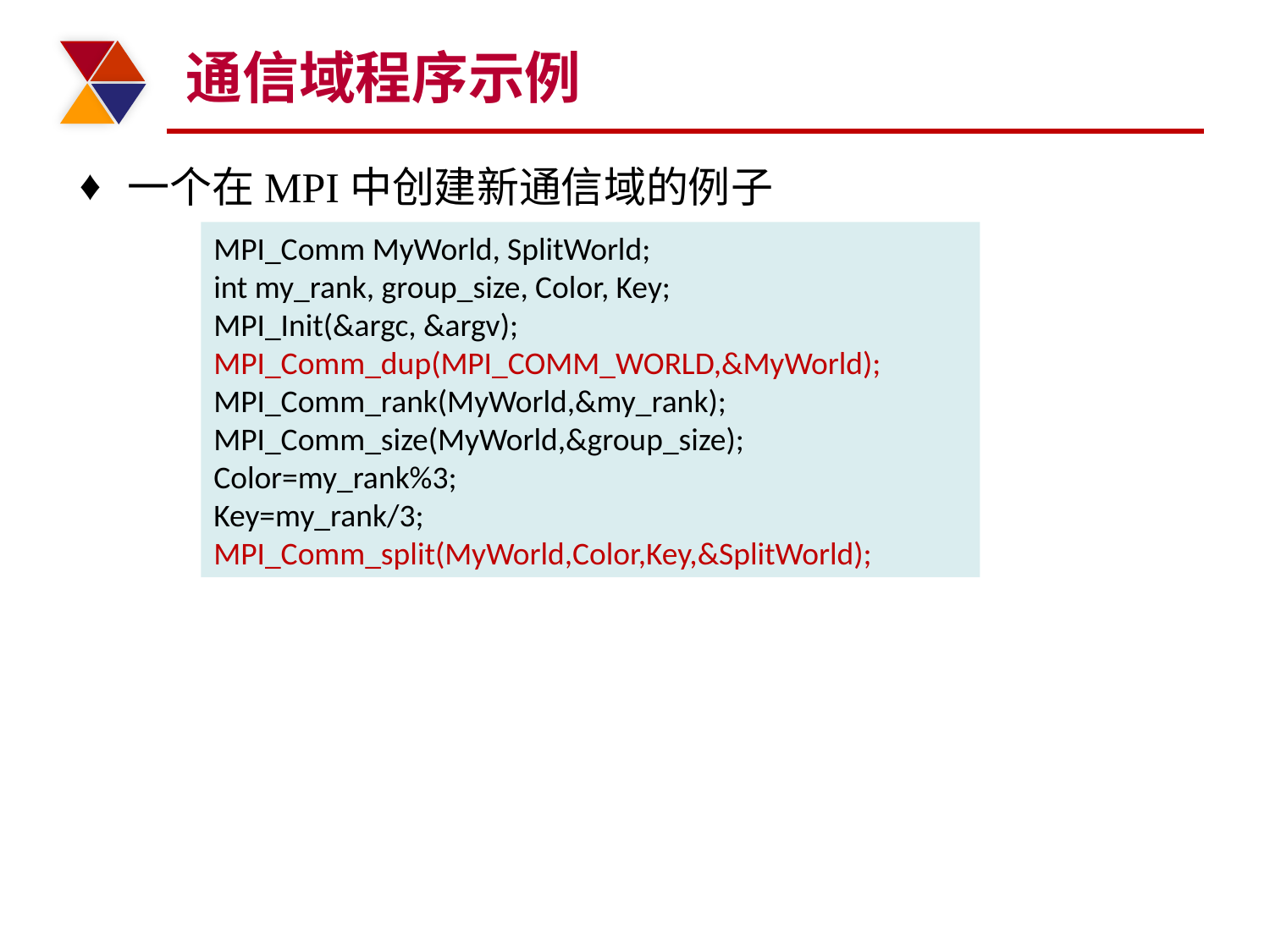

# 通信域程序示例
一个在MPI中创建新通信域的例子

MPI_Comm MyWorld, SplitWorld;
int my_rank, group_size, Color, Key;
MPI_Init(&argc, &argv);
MPI_Comm_dup(MPI_COMM_WORLD,&MyWorld);
MPI_Comm_rank(MyWorld,&my_rank);
MPI_Comm_size(MyWorld,&group_size);
Color=my_rank%3;
Key=my_rank/3;
MPI_Comm_split(MyWorld,Color,Key,&SplitWorld);